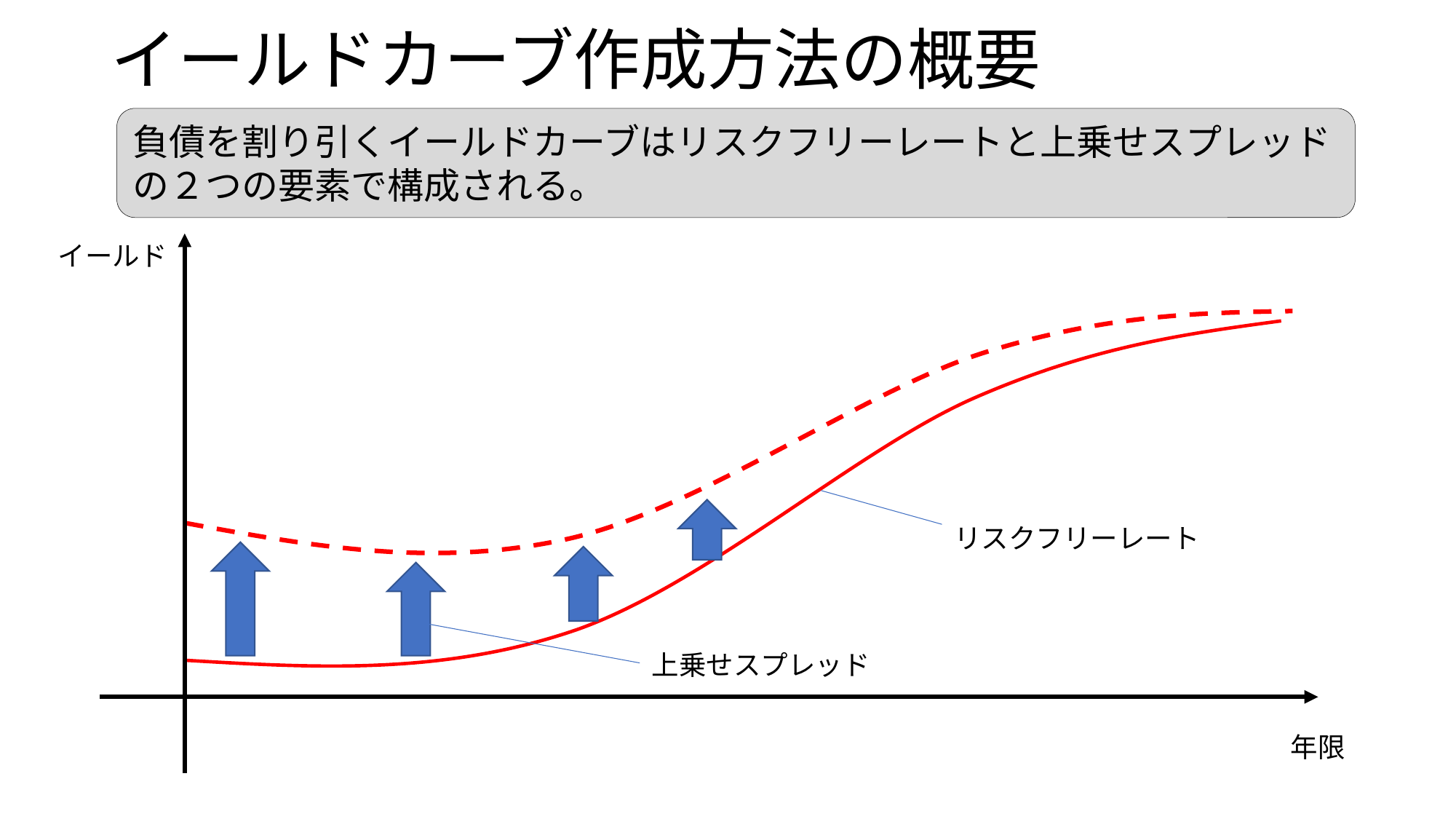

# イールドカーブ作成方法の概要
負債を割り引くイールドカーブはリスクフリーレートと上乗せスプレッドの２つの要素で構成される。
イールド

リスクフリーレート

上乗せスプレッド
年限